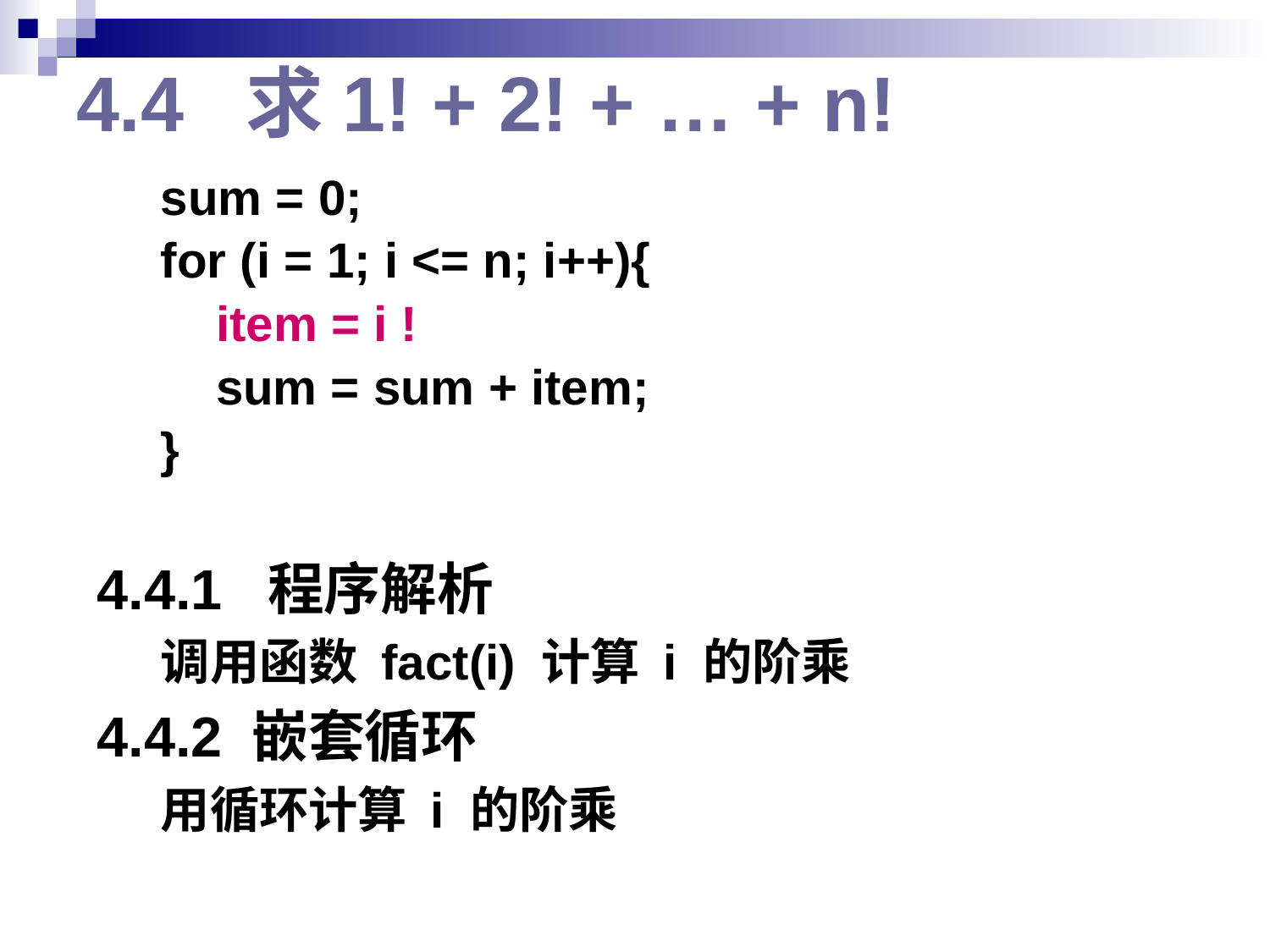

# 4.4  求1! + 2! + … + n!
sum = 0;
for (i = 1; i <= n; i++){
    item = i !
    sum = sum + item;
}

4.4.1  程序解析
调用函数 fact(i) 计算 i 的阶乘
4.4.2 嵌套循环
用循环计算 i 的阶乘